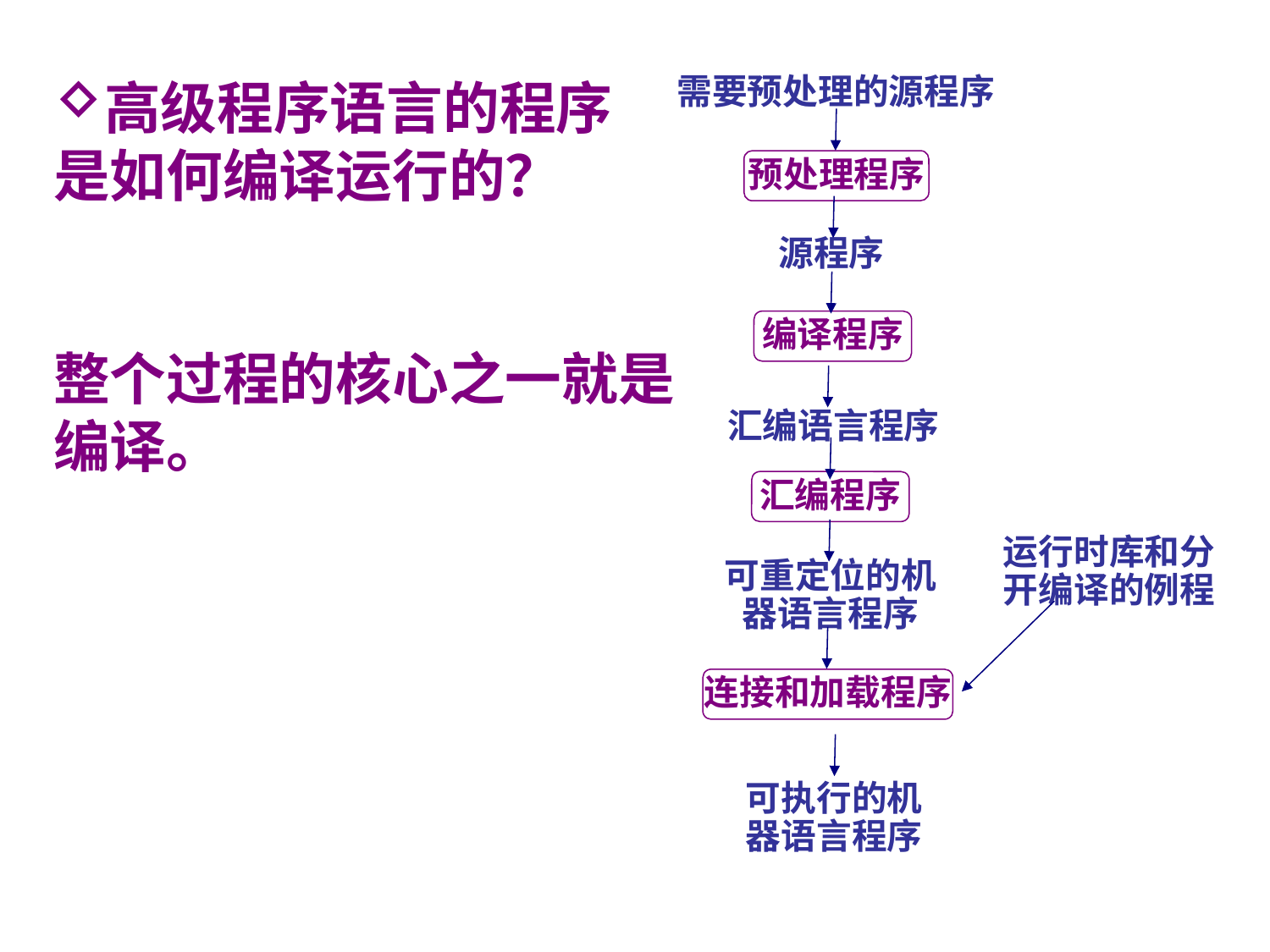

高级程序语言的程序
是如何编译运行的？

整个过程的核心之一就是
编译。

需要预处理的源程序

预处理程序

源程序

编译程序

汇编语言程序

汇编程序

运行时库和分开编译的例程
可重定位的机器语言程序

连接和加载程序

可执行的机器语言程序